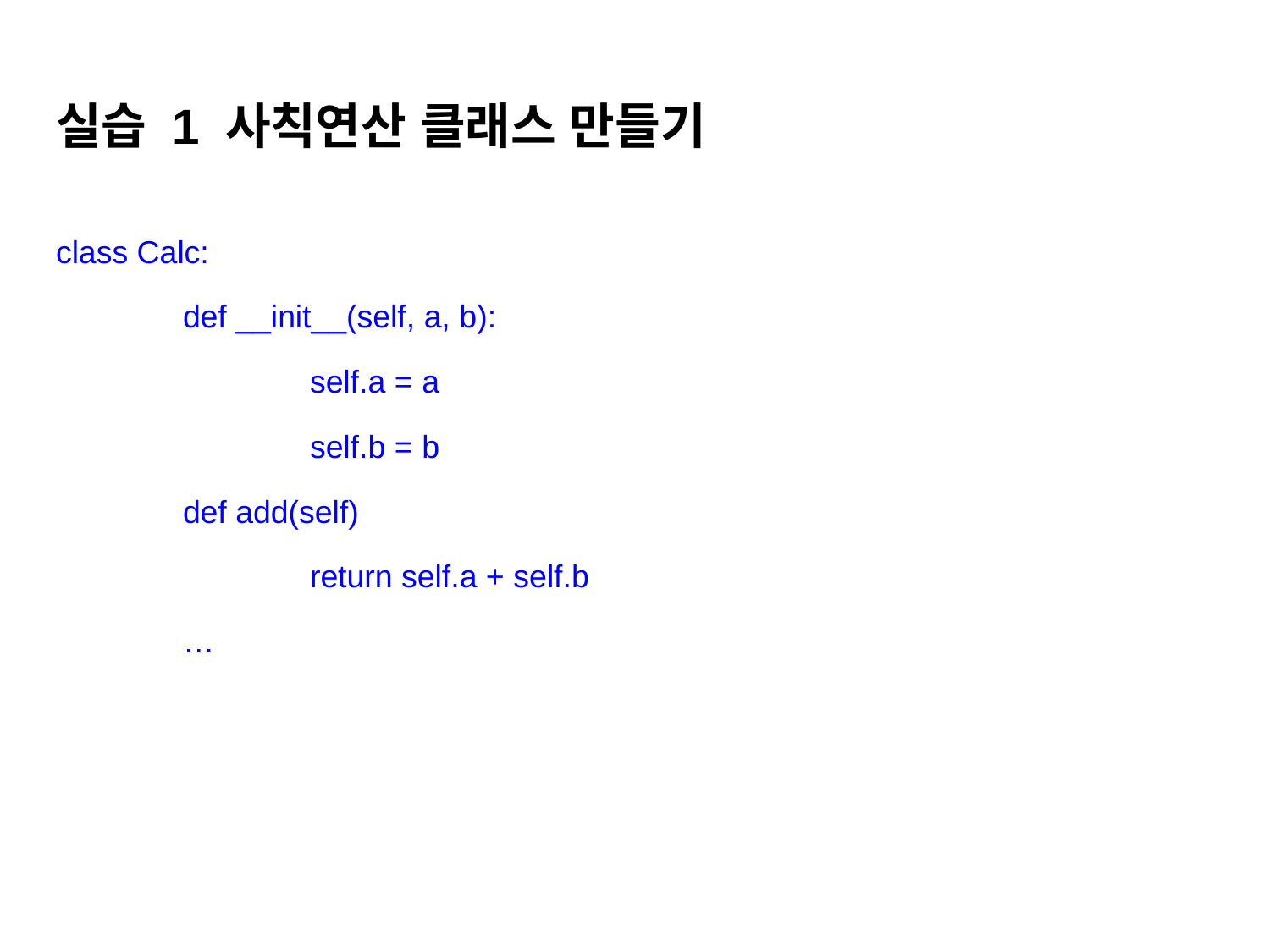

# 실습 1 사칙연산 클래스 만들기
class Calc:
	def __init__(self, a, b):
		self.a = a
		self.b = b
	def add(self)
		return self.a + self.b
	…